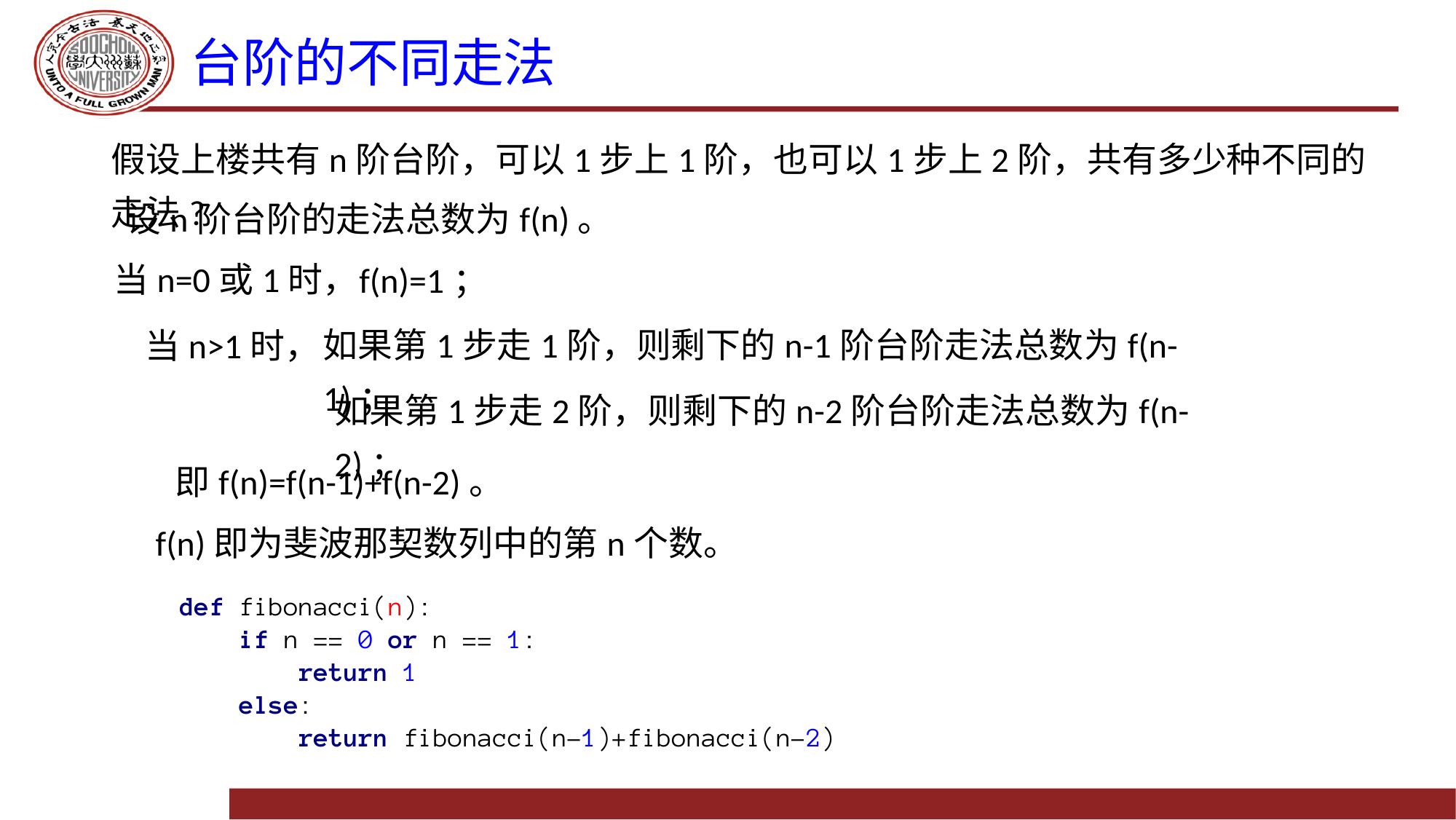

# 台阶的不同走法
假设上楼共有n阶台阶，可以1步上1阶，也可以1步上2阶，共有多少种不同的走法?
设n阶台阶的走法总数为f(n)。
当n=0或1时，
f(n)=1；
如果第1步走1阶，则剩下的n-1阶台阶走法总数为f(n-1)；
当n>1时，
如果第1步走2阶，则剩下的n-2阶台阶走法总数为f(n-2)；
即f(n)=f(n-1)+f(n-2)。
f(n)即为斐波那契数列中的第n个数。
def fibonacci(n):
    if n == 0 or n == 1:
        return 1
    else:
        return fibonacci(n-1)+fibonacci(n-2)